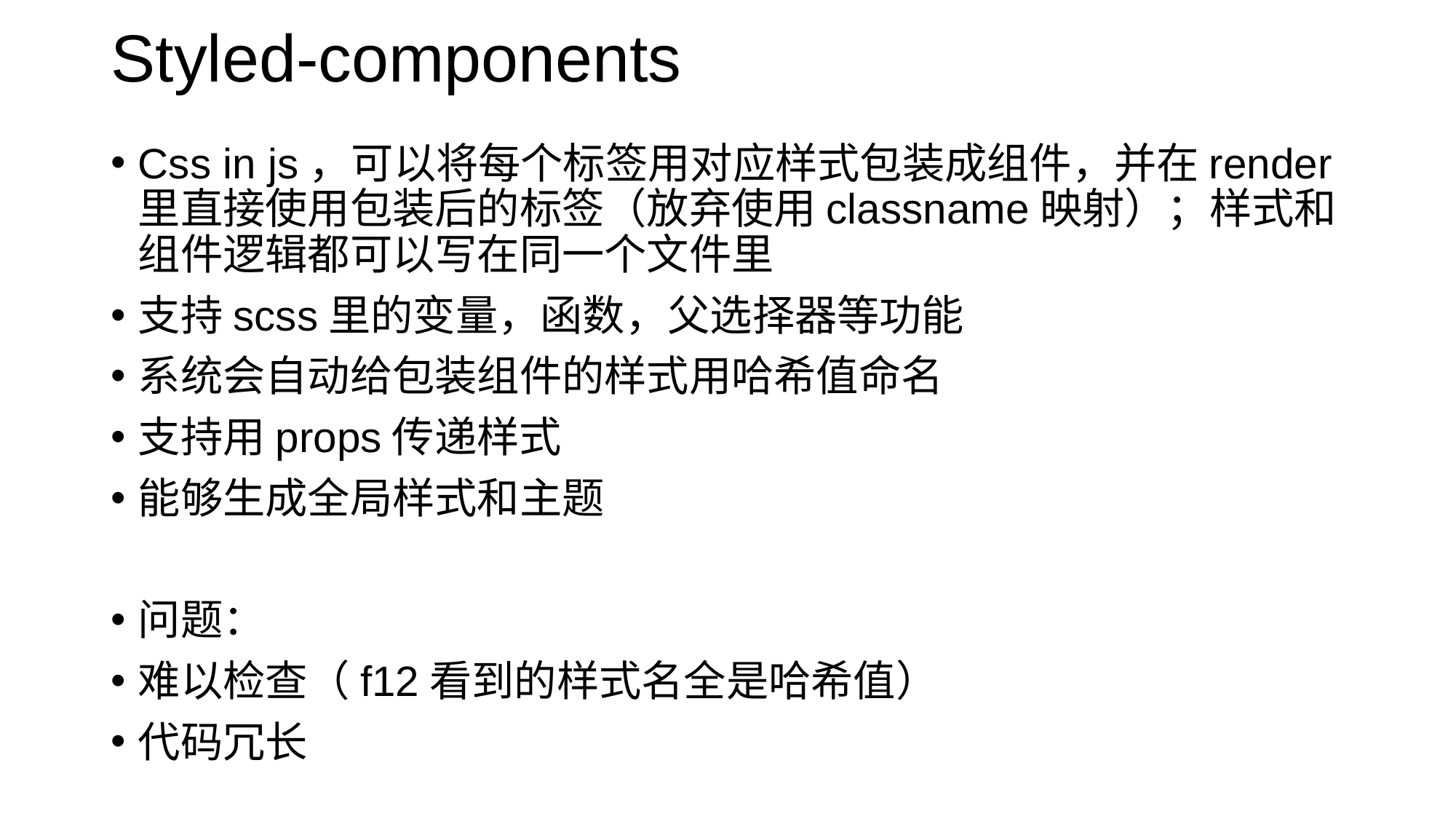

# Styled-components
Css in js，可以将每个标签用对应样式包装成组件，并在render里直接使用包装后的标签（放弃使用classname映射）；样式和组件逻辑都可以写在同一个文件里
支持scss里的变量，函数，父选择器等功能
系统会自动给包装组件的样式用哈希值命名
支持用props传递样式
能够生成全局样式和主题

问题：
难以检查（f12看到的样式名全是哈希值）
代码冗长